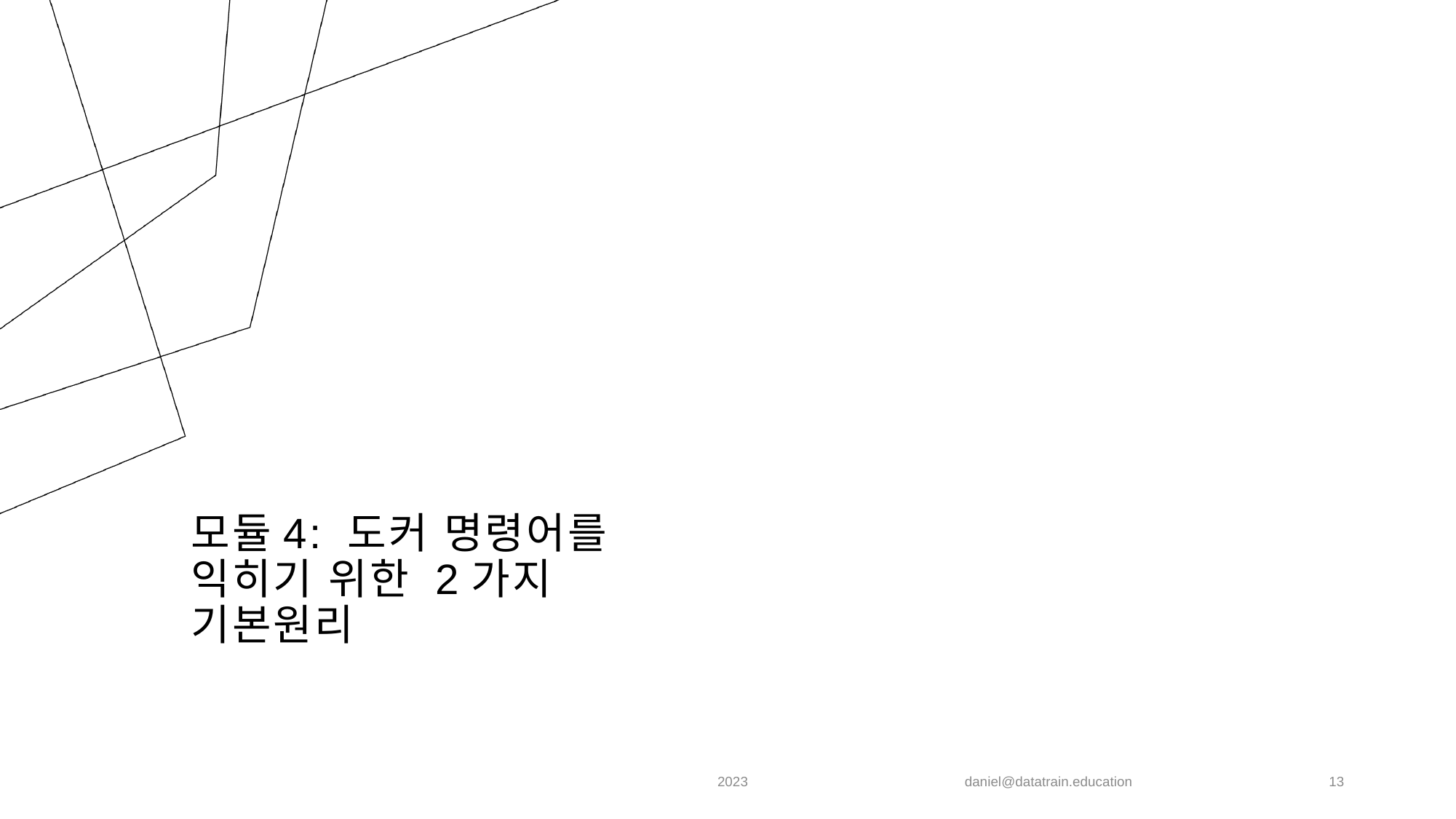

# 모듈4: 도커 명령어를 익히기 위한 2가지 기본원리
2023
daniel@datatrain.education
13